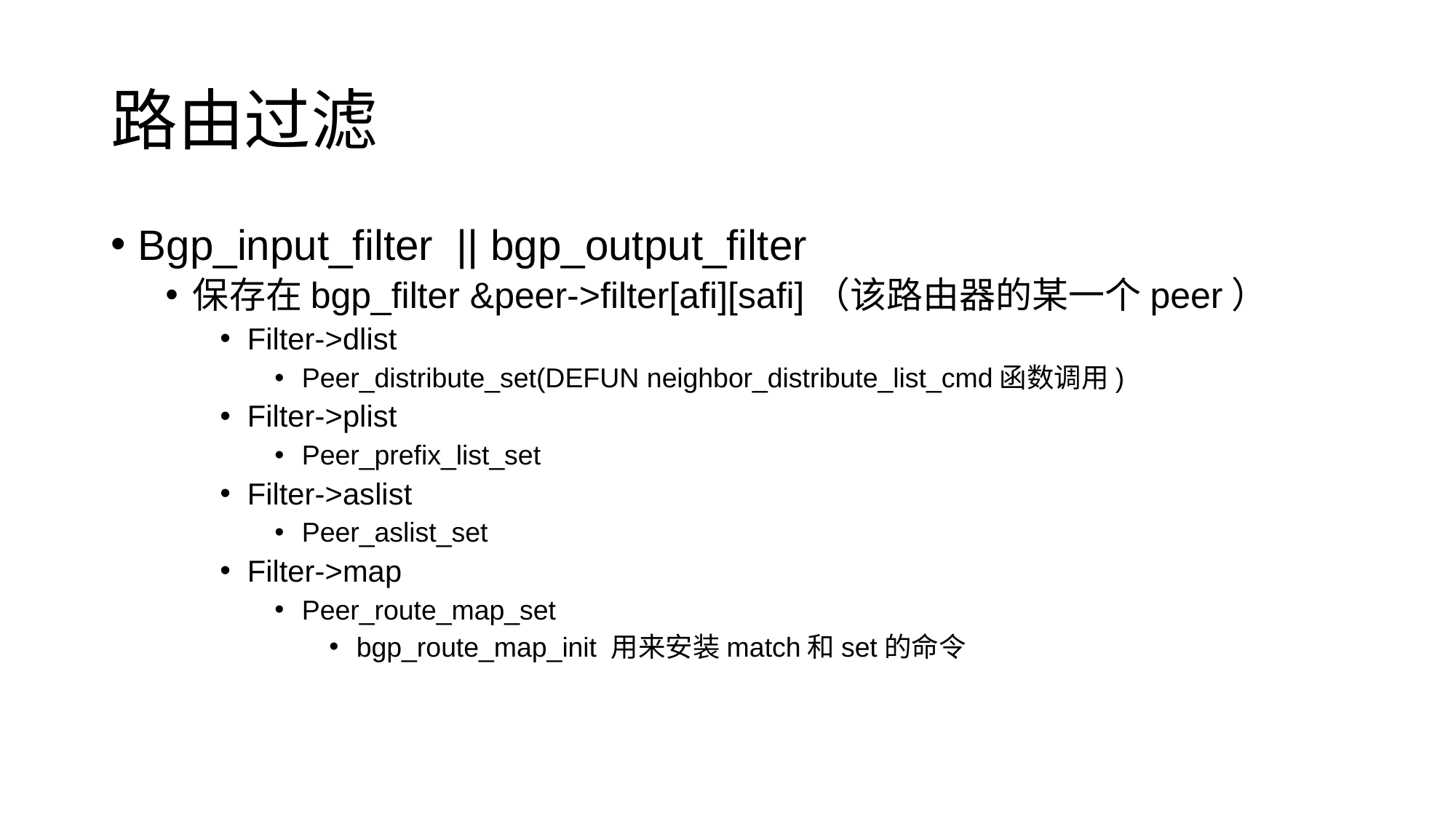

# 路由过滤
Bgp_input_filter  || bgp_output_filter
保存在bgp_filter &peer->filter[afi][safi]（该路由器的某一个peer）
Filter->dlist
Peer_distribute_set(DEFUN neighbor_distribute_list_cmd函数调用)
Filter->plist
Peer_prefix_list_set
Filter->aslist
Peer_aslist_set
Filter->map
Peer_route_map_set
bgp_route_map_init 用来安装match和set的命令